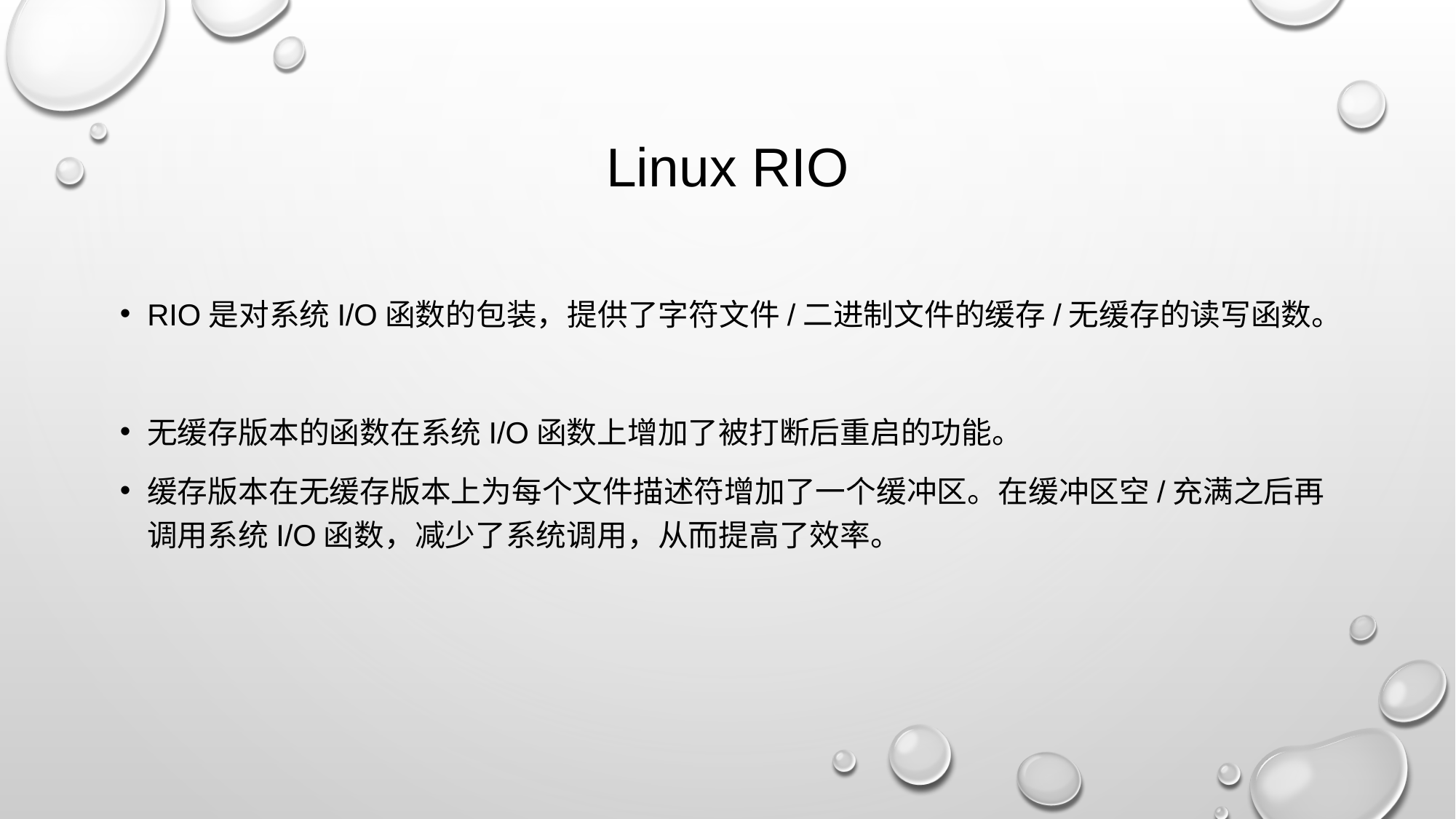

# Linux RIO
RIO是对系统I/O函数的包装，提供了字符文件/二进制文件的缓存/无缓存的读写函数。

无缓存版本的函数在系统I/O函数上增加了被打断后重启的功能。
缓存版本在无缓存版本上为每个文件描述符增加了一个缓冲区。在缓冲区空/充满之后再调用系统I/O函数，减少了系统调用，从而提高了效率。